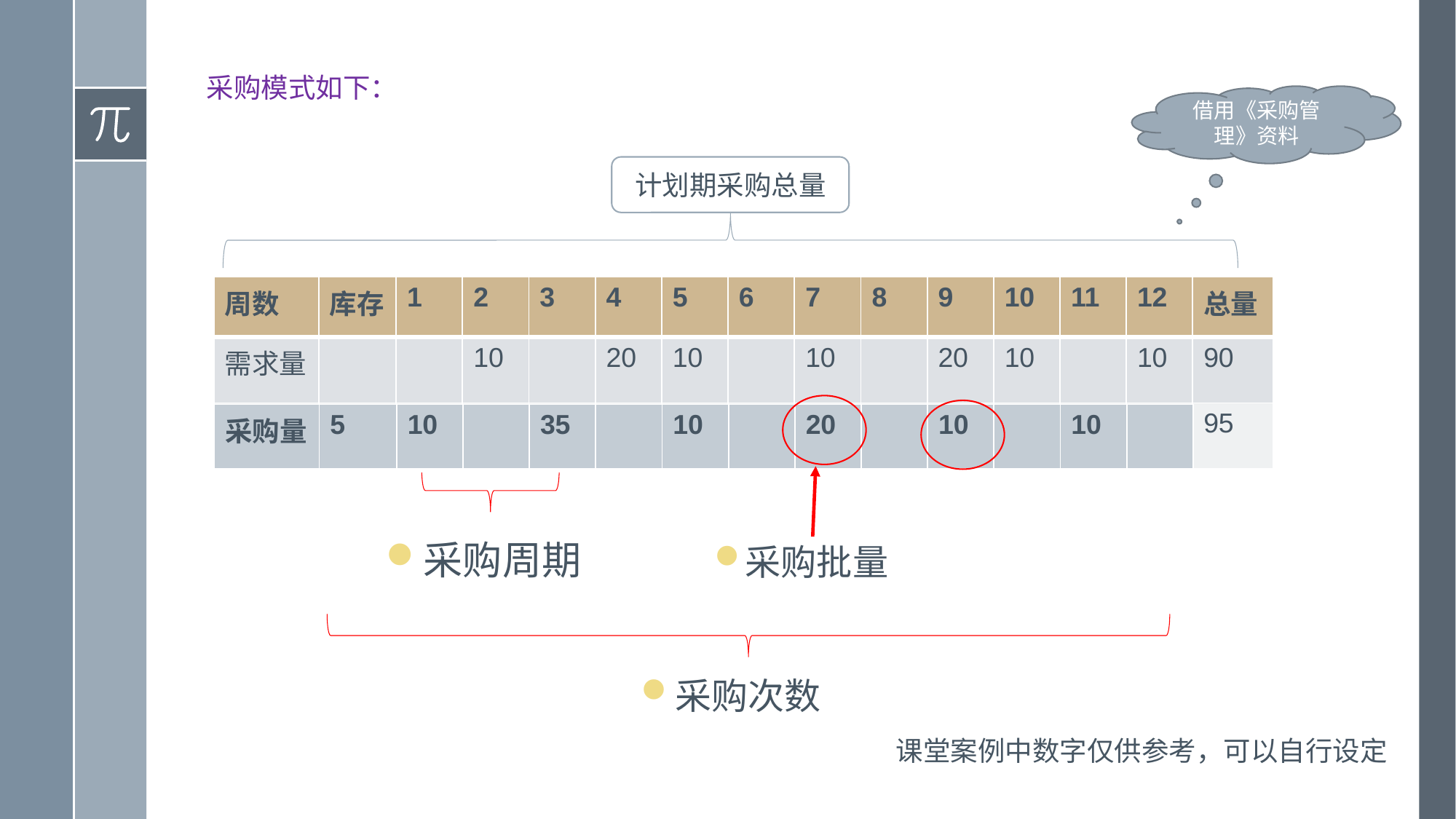

采购模式如下：
借用《采购管理》资料

计划期采购总量

| 周数 | 库存 | 1 | 2 | 3 | 4 | 5 | 6 | 7 | 8 | 9 | 10 | 11 | 12 | 总量 |
| --- | --- | --- | --- | --- | --- | --- | --- | --- | --- | --- | --- | --- | --- | --- |
| 需求量 |  |  | 10 |  | 20 | 10 |  | 10 |  | 20 | 10 |  | 10 | 90 |
| 采购量 | 5 |  |  |  |  |  |  |  |  |  |  |  |  | 95 |

| 采购量 | 5 | 10 |  | 35 |  | 10 |  | 20 |  | 10 |  | 10 |  |
| --- | --- | --- | --- | --- | --- | --- | --- | --- | --- | --- | --- | --- | --- |

采购批量

采购周期

采购次数

课堂案例中数字仅供参考，可以自行设定